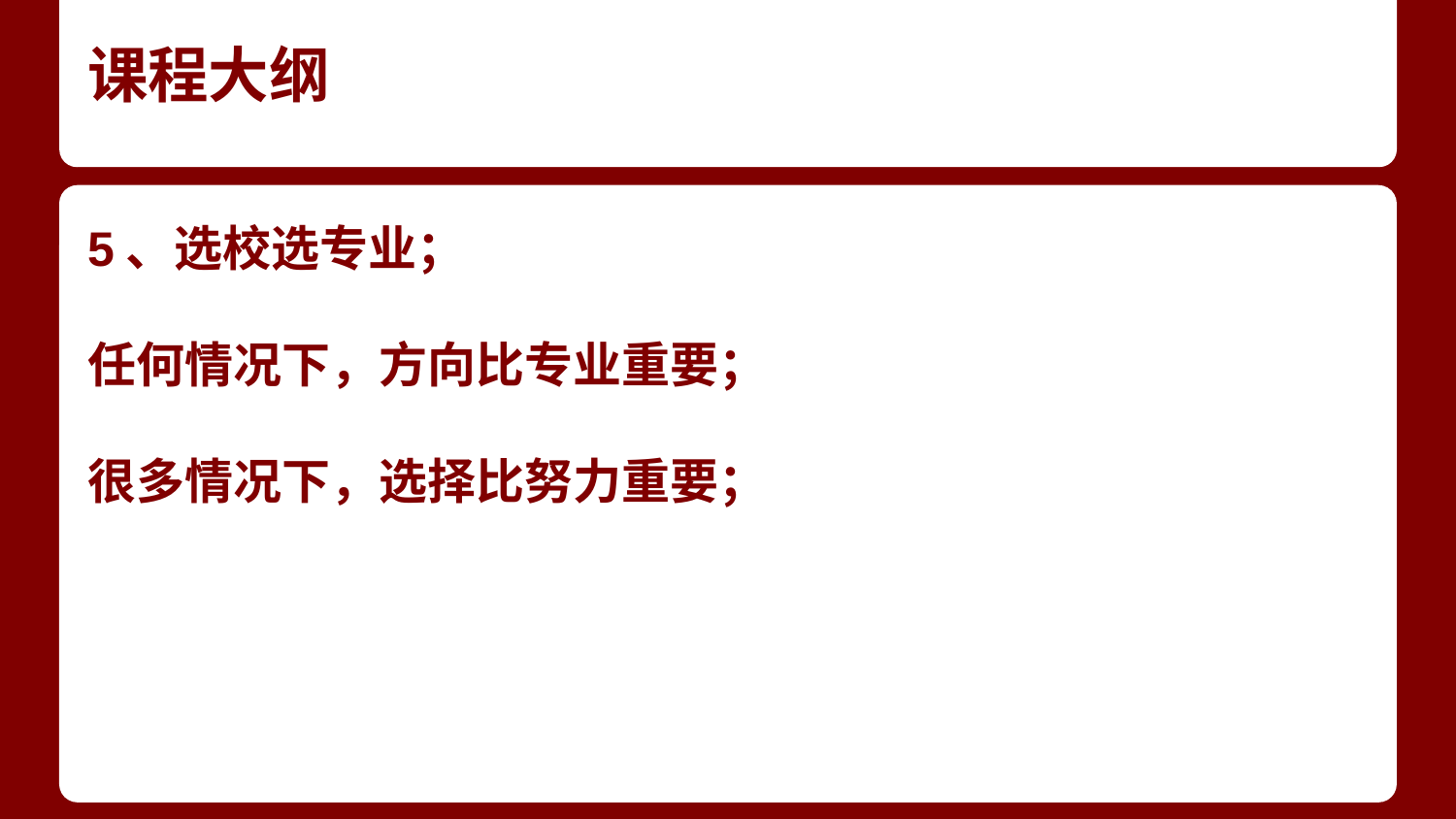

# 课程大纲
5、选校选专业；

任何情况下，方向比专业重要；

很多情况下，选择比努力重要；